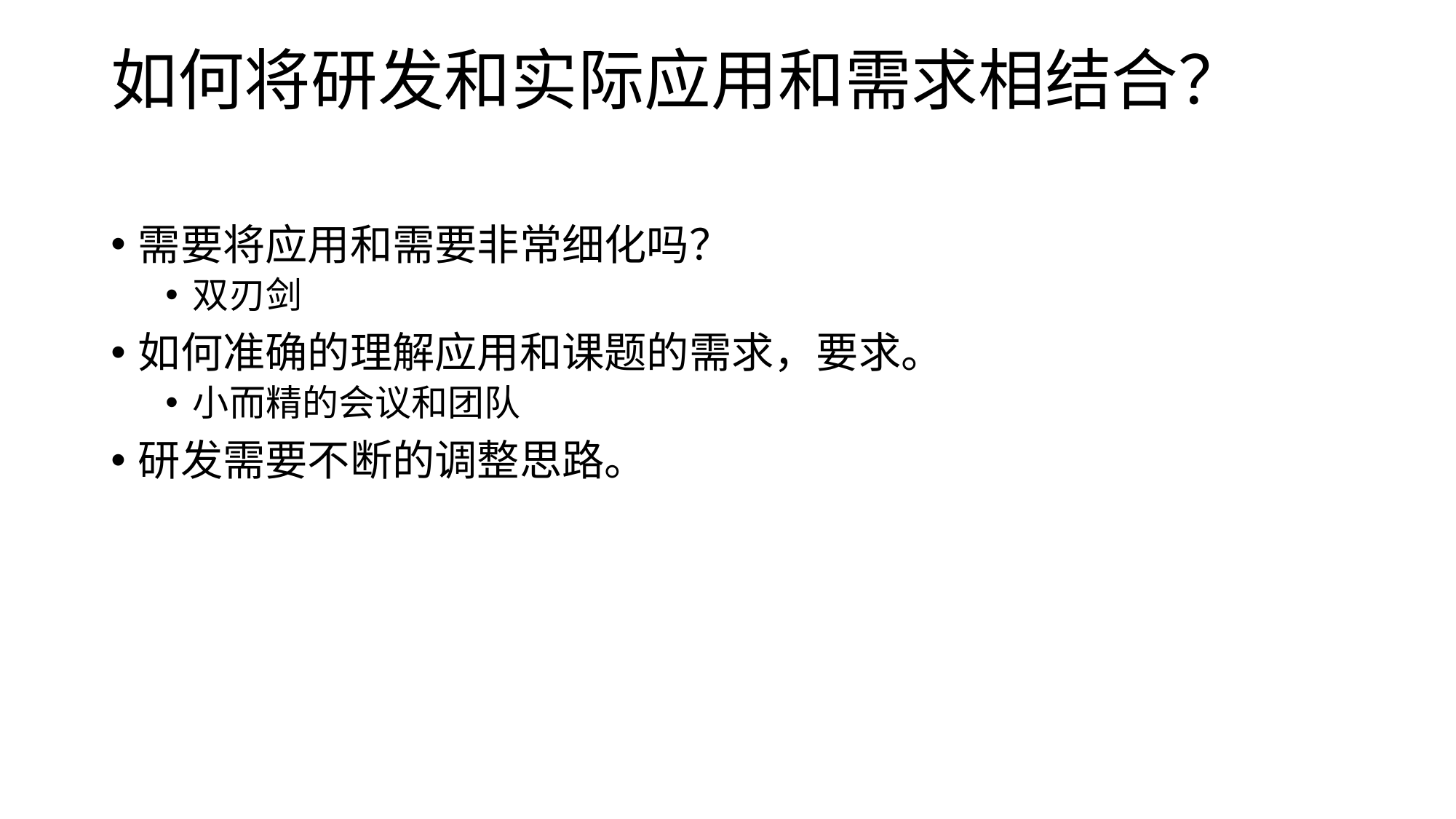

# 如何将研发和实际应用和需求相结合？
需要将应用和需要非常细化吗？
双刃剑
如何准确的理解应用和课题的需求，要求。
小而精的会议和团队
研发需要不断的调整思路。